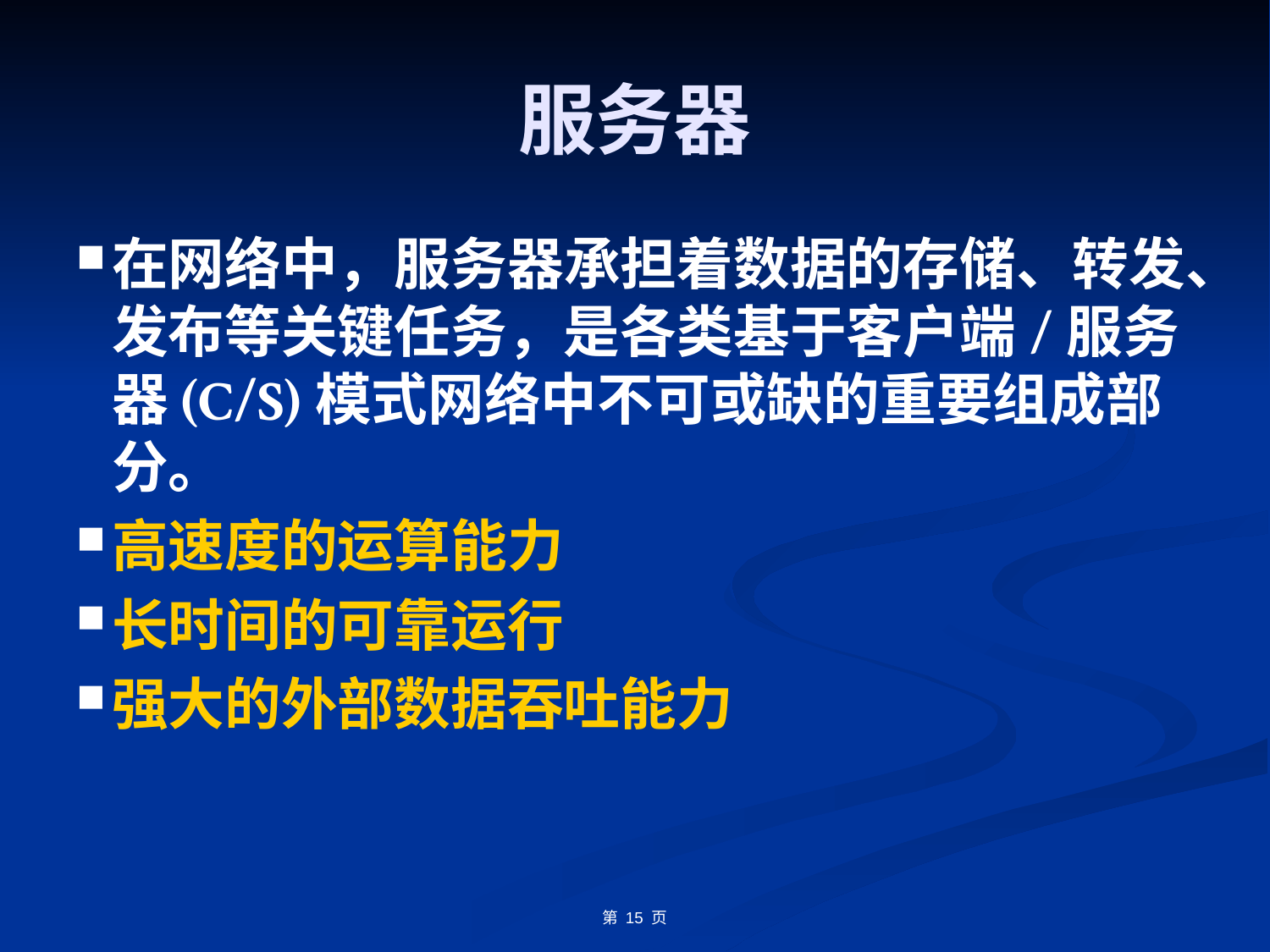

# 服务器
在网络中，服务器承担着数据的存储、转发、发布等关键任务，是各类基于客户端/服务器(C/S)模式网络中不可或缺的重要组成部分。
高速度的运算能力
长时间的可靠运行
强大的外部数据吞吐能力
第 15 页